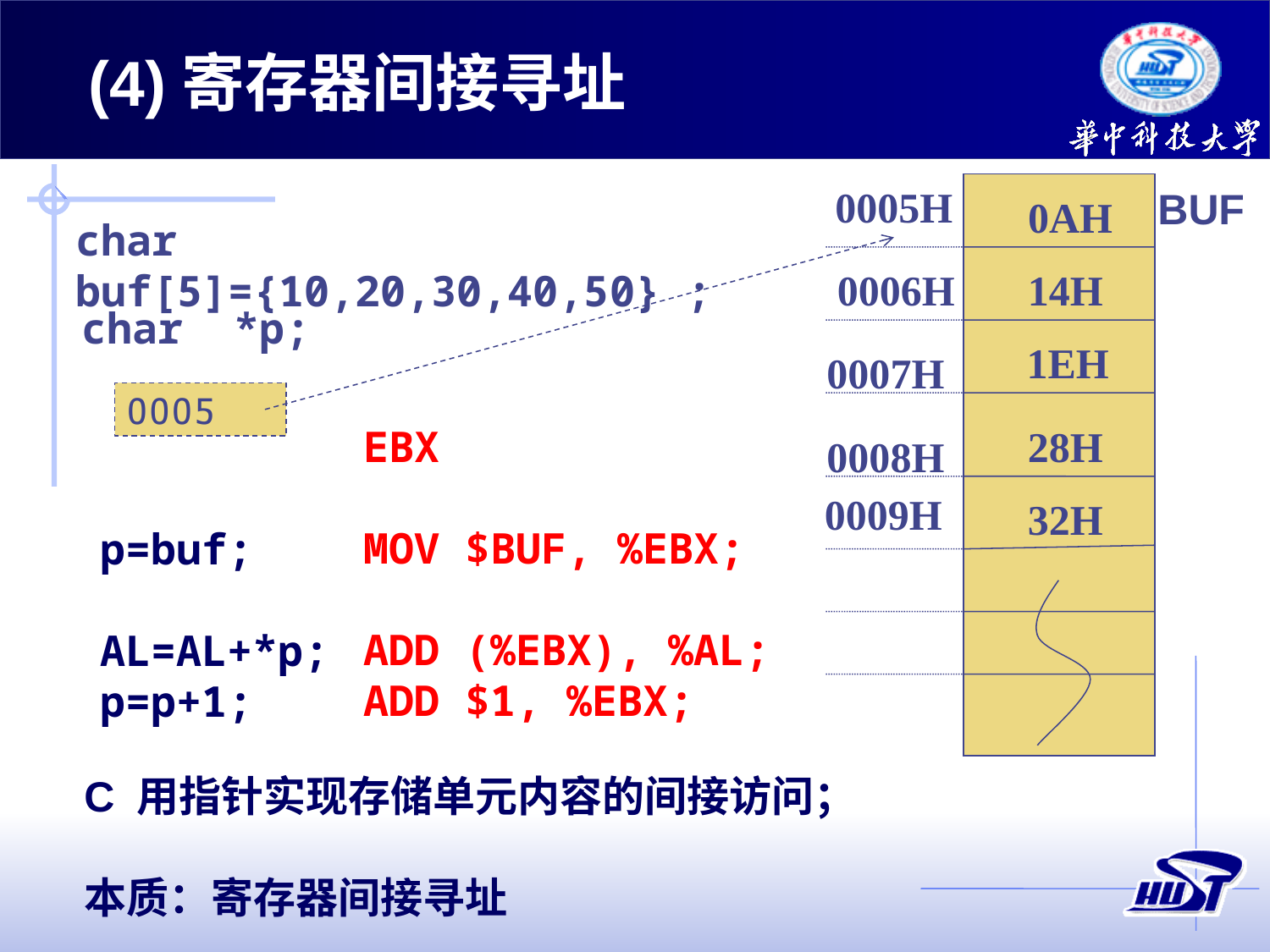

(4)寄存器间接寻址
0005H

BUF
0AH
char  buf[5]={10,20,30,40,50} ;

0006H
14H
char  *p;

1EH
0007H
0005

EBX

MOV $BUF, %EBX;

ADD (%EBX), %AL;
ADD $1, %EBX;

28H
0008H

0009H
32H
p=buf;

AL=AL+*p;
p=p+1;

C 用指针实现存储单元内容的间接访问；

本质：寄存器间接寻址